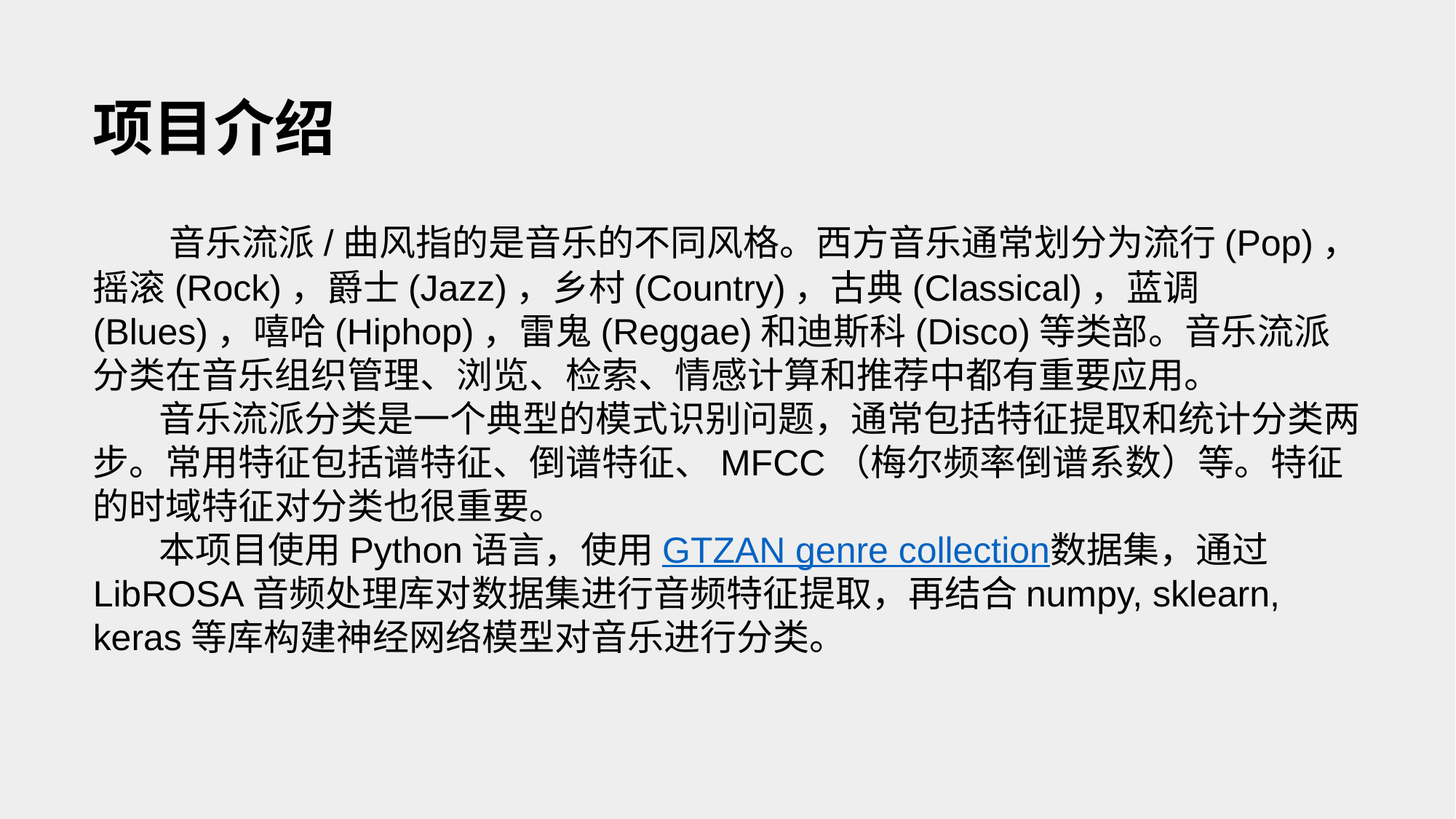

项目介绍

       音乐流派/曲风指的是音乐的不同风格。西方音乐通常划分为流行(Pop)，摇滚(Rock)，爵士(Jazz)，乡村(Country)，古典(Classical)，蓝调(Blues)，嘻哈(Hiphop)，雷鬼(Reggae)和迪斯科(Disco)等类部。音乐流派分类在音乐组织管理、浏览、检索、情感计算和推荐中都有重要应用。
       音乐流派分类是一个典型的模式识别问题，通常包括特征提取和统计分类两步。常用特征包括谱特征、倒谱特征、MFCC（梅尔频率倒谱系数）等。特征的时域特征对分类也很重要。
       本项目使用Python语言，使用GTZAN genre collection数据集，通过LibROSA音频处理库对数据集进行音频特征提取，再结合numpy, sklearn, keras等库构建神经网络模型对音乐进行分类。